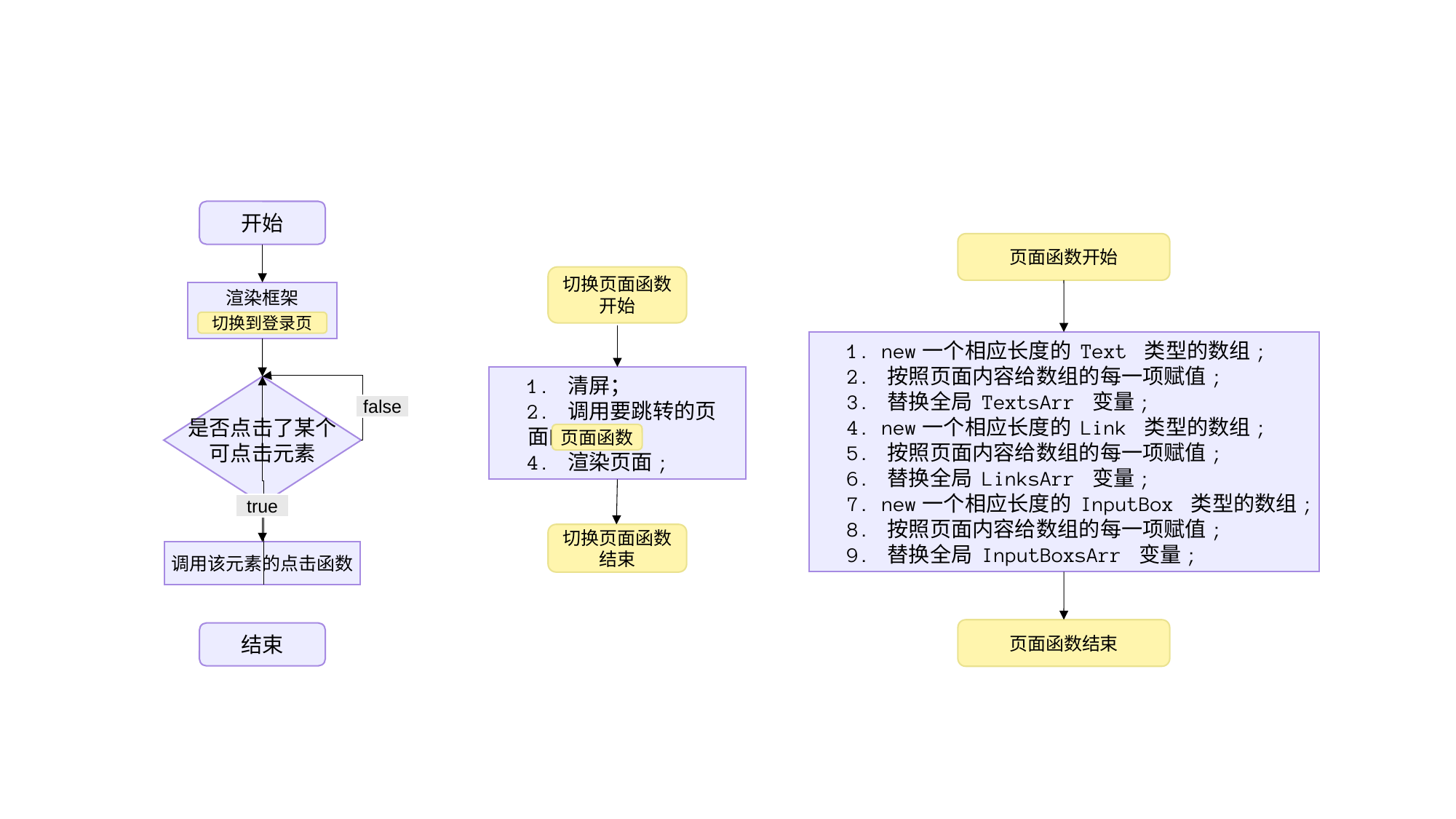

开始
渲染框架

切换到登录页
是否点击了某个
可点击元素
false
true
调用该元素的点击函数
结束
页面函数开始
切换页面函数
开始
1. new一个相应长度的 Text 类型的数组;
2. 按照页面内容给数组的每一项赋值;
3. 替换全局 TextsArr 变量;
4. new一个相应长度的 Link 类型的数组;
5. 按照页面内容给数组的每一项赋值;
6. 替换全局 LinksArr 变量;
7. new一个相应长度的 InputBox 类型的数组;
8. 按照页面内容给数组的每一项赋值;
9. 替换全局 InputBoxsArr 变量;
1. 清屏；
2. 调用要跳转的页面的        ;
4. 渲染页面;
页面函数
切换页面函数
结束
页面函数结束